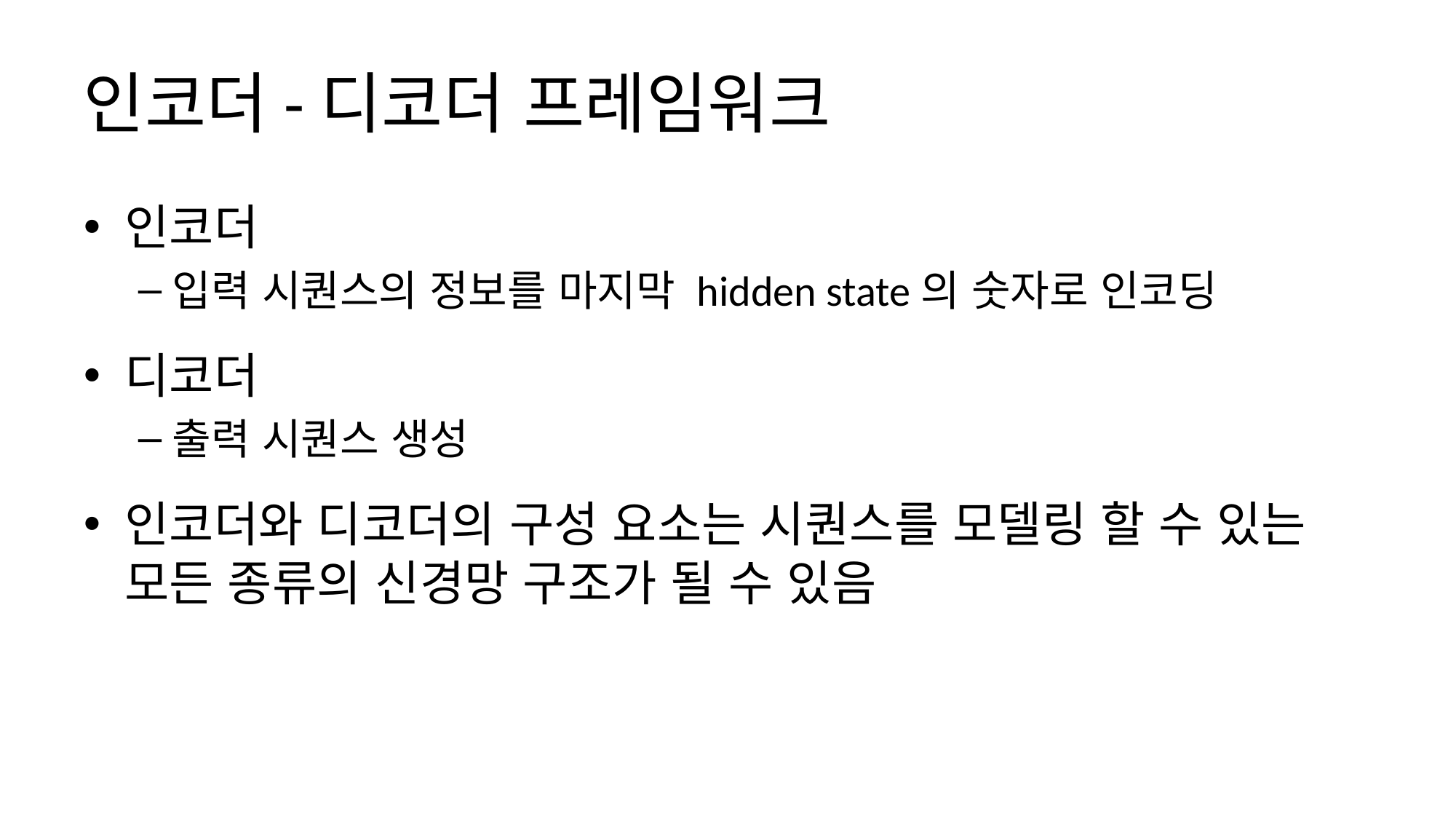

# 인코더-디코더 프레임워크
인코더
입력 시퀀스의 정보를 마지막 hidden state의 숫자로 인코딩

디코더
출력 시퀀스 생성

인코더와 디코더의 구성 요소는 시퀀스를 모델링 할 수 있는 모든 종류의 신경망 구조가 될 수 있음